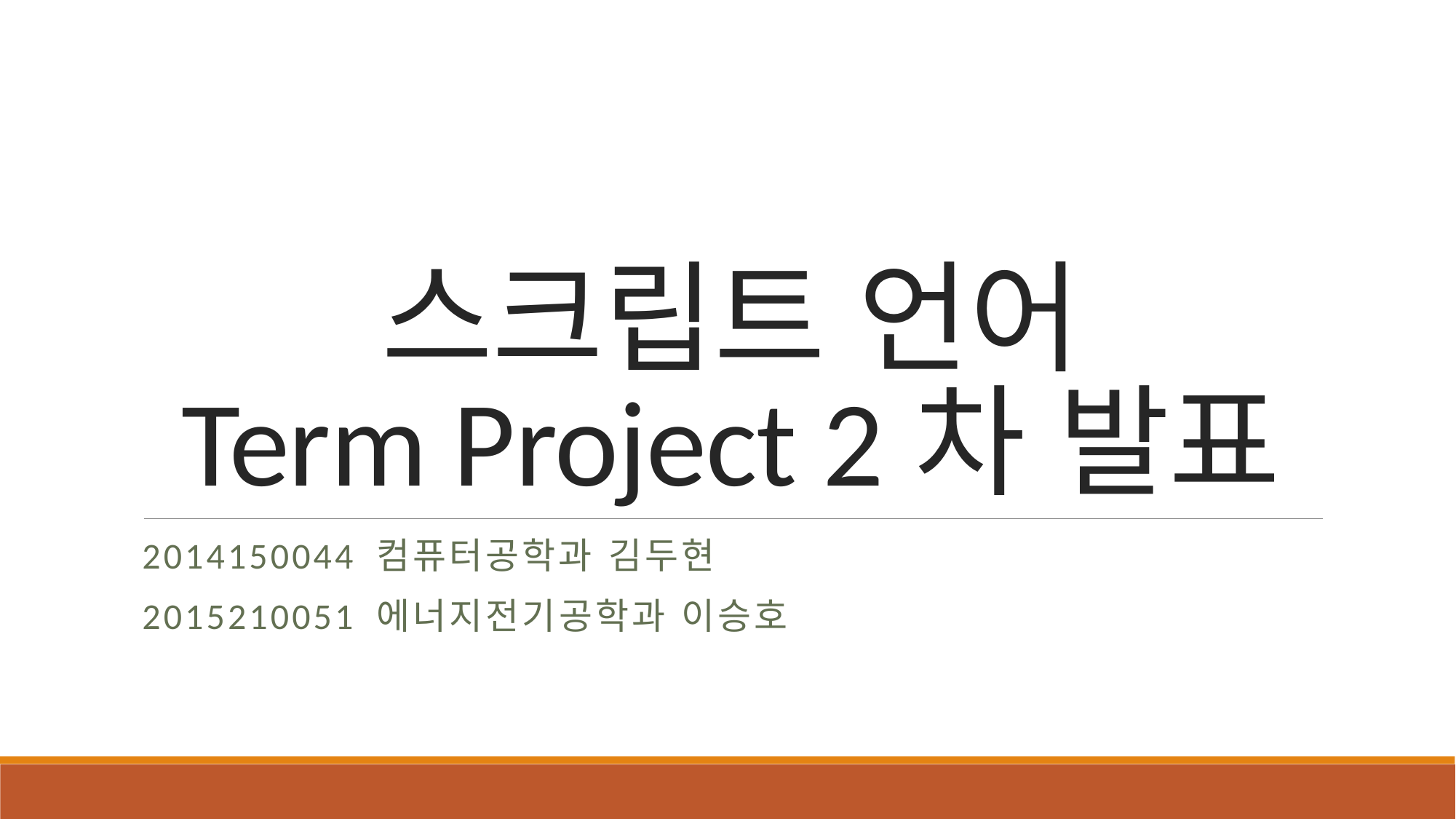

# 스크립트 언어 Term Project 2차 발표
2014150044 컴퓨터공학과 김두현
2015210051 에너지전기공학과 이승호